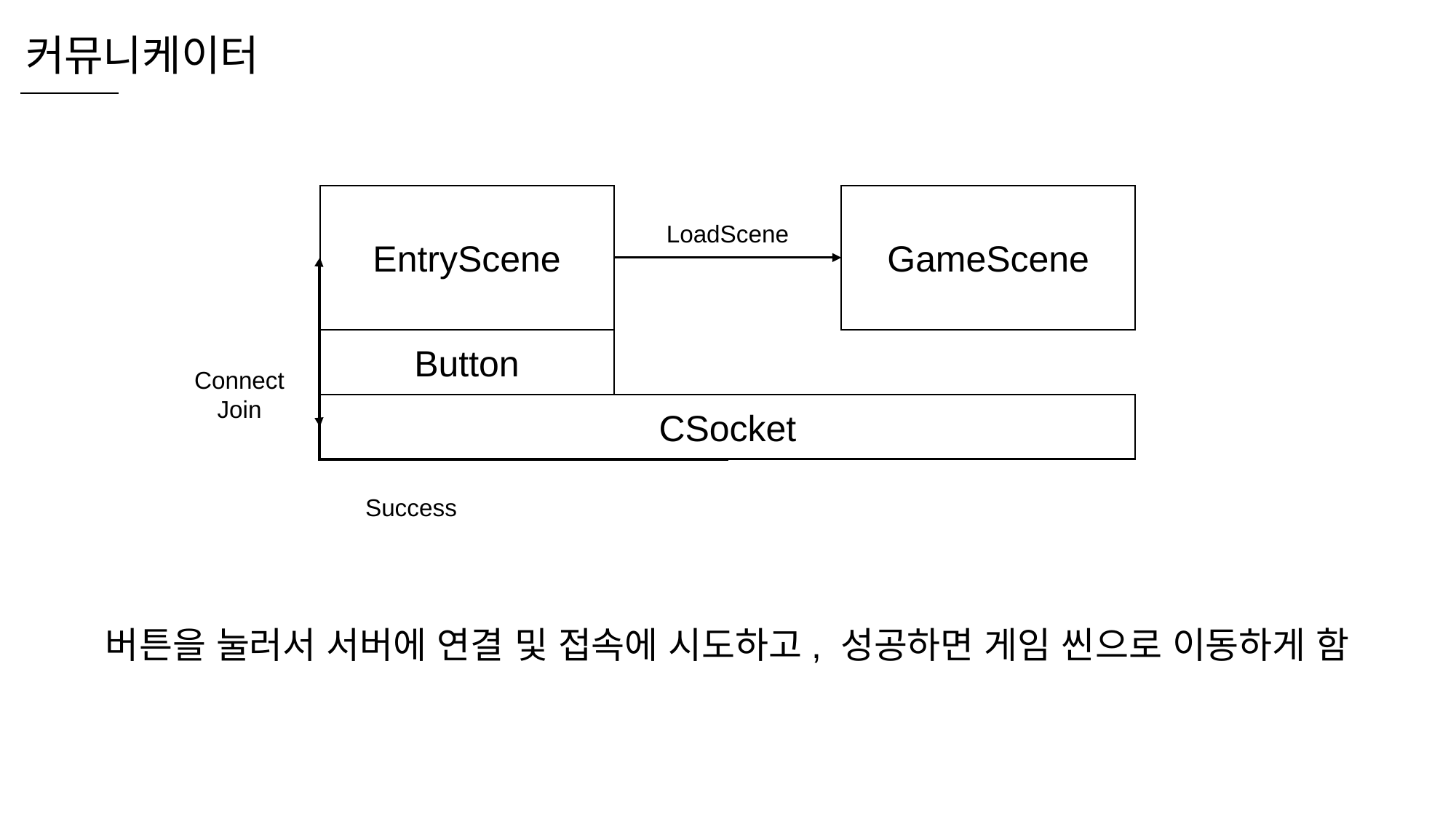

커뮤니케이터
EntryScene
GameScene
LoadScene
Button
Connect
Join
CSocket
Success
버튼을 눌러서 서버에 연결 및 접속에 시도하고, 성공하면 게임 씬으로 이동하게 함